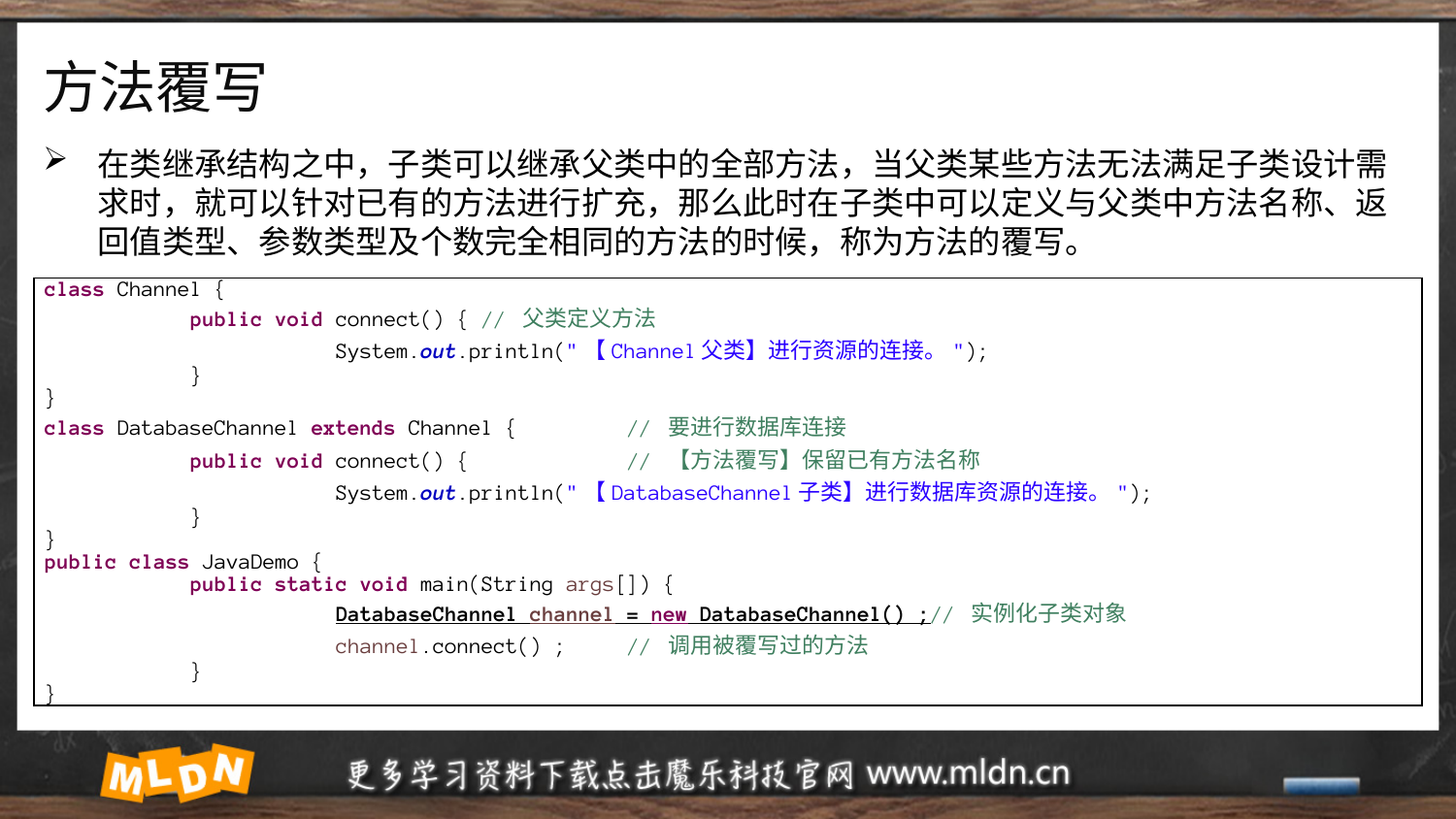

# 方法覆写
在类继承结构之中，子类可以继承父类中的全部方法，当父类某些方法无法满足子类设计需求时，就可以针对已有的方法进行扩充，那么此时在子类中可以定义与父类中方法名称、返回值类型、参数类型及个数完全相同的方法的时候，称为方法的覆写。
| class Channel { public void connect() { // 父类定义方法 System.out.println("【Channel父类】进行资源的连接。"); } } class DatabaseChannel extends Channel { // 要进行数据库连接 public void connect() { // 【方法覆写】保留已有方法名称 System.out.println("【DatabaseChannel子类】进行数据库资源的连接。"); } } public class JavaDemo { public static void main(String args[]) { DatabaseChannel channel = new DatabaseChannel() ;// 实例化子类对象 channel.connect() ; // 调用被覆写过的方法 } } |
| --- |